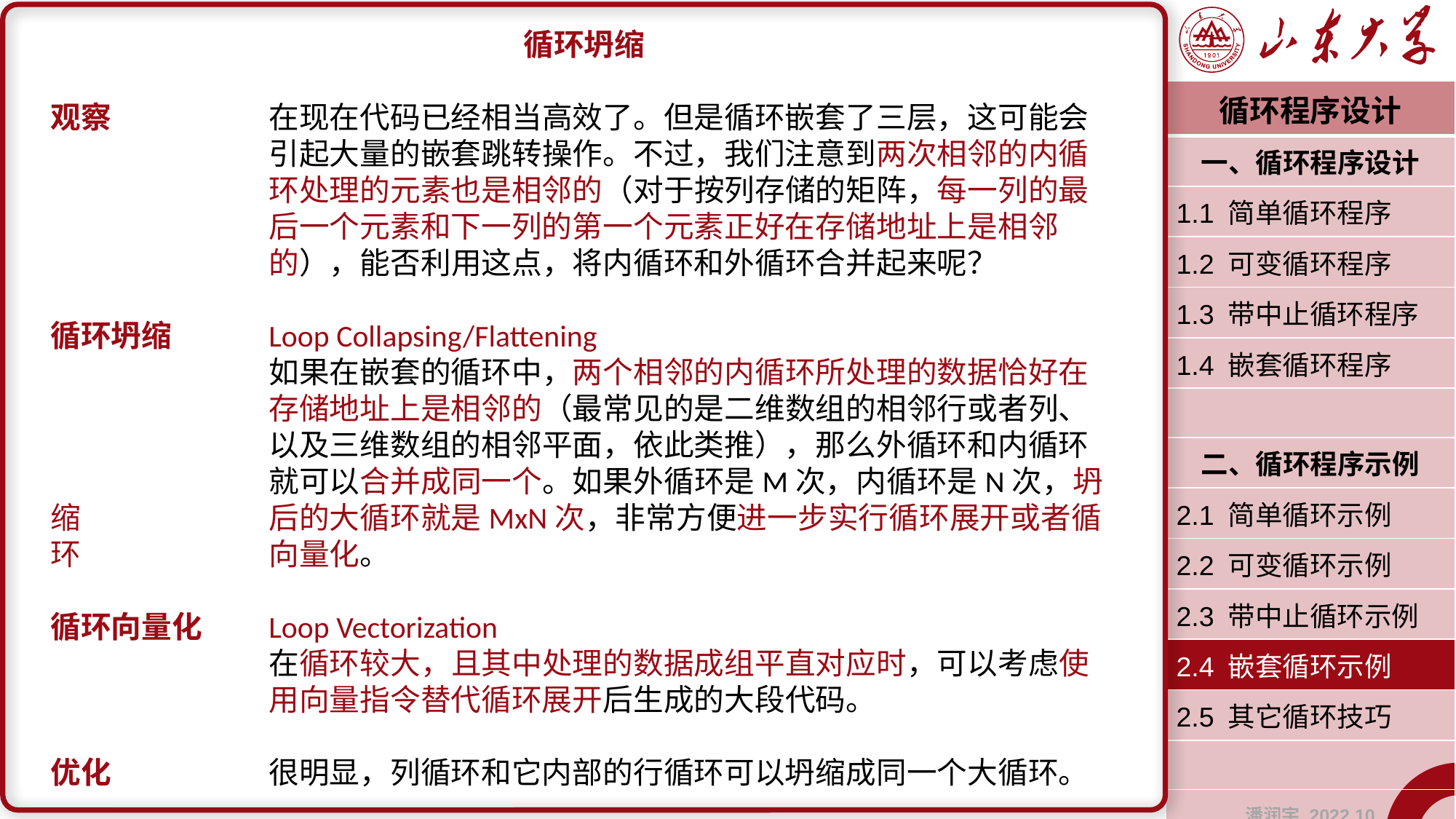

循环坍缩

观察		在现在代码已经相当高效了。但是循环嵌套了三层，这可能会		引起大量的嵌套跳转操作。不过，我们注意到两次相邻的内循		环处理的元素也是相邻的（对于按列存储的矩阵，每一列的最		后一个元素和下一列的第一个元素正好在存储地址上是相邻		的），能否利用这点，将内循环和外循环合并起来呢？

循环坍缩	Loop Collapsing/Flattening
		如果在嵌套的循环中，两个相邻的内循环所处理的数据恰好在		存储地址上是相邻的（最常见的是二维数组的相邻行或者列、		以及三维数组的相邻平面，依此类推），那么外循环和内循环		就可以合并成同一个。如果外循环是M次，内循环是N次，坍缩		后的大循环就是MxN次，非常方便进一步实行循环展开或者循环		向量化。

循环向量化	Loop Vectorization
		在循环较大，且其中处理的数据成组平直对应时，可以考虑使		用向量指令替代循环展开后生成的大段代码。

优化		很明显，列循环和它内部的行循环可以坍缩成同一个大循环。
| 循环程序设计 |
| --- |
| 一、循环程序设计 |
| 1.1 简单循环程序 |
| 1.2 可变循环程序 |
| 1.3 带中止循环程序 |
| 1.4 嵌套循环程序 |
|  |
| 二、循环程序示例 |
| 2.1 简单循环示例 |
| 2.2 可变循环示例 |
| 2.3 带中止循环示例 |
| 2.4 嵌套循环示例 |
| 2.5 其它循环技巧 |
|  |
| 潘润宇 2022.10 |